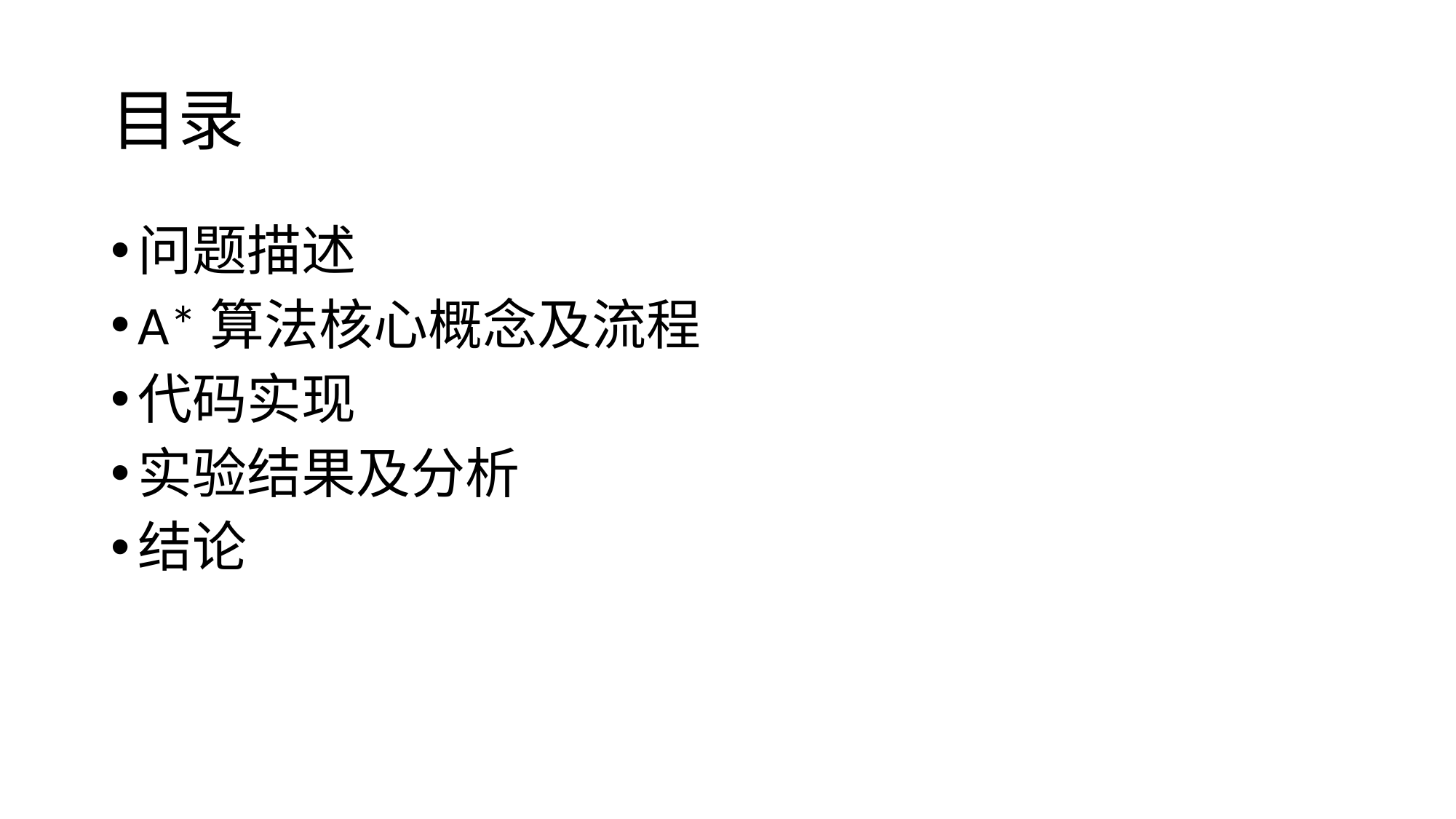

# 目录
问题描述
A*算法核心概念及流程
代码实现
实验结果及分析
结论